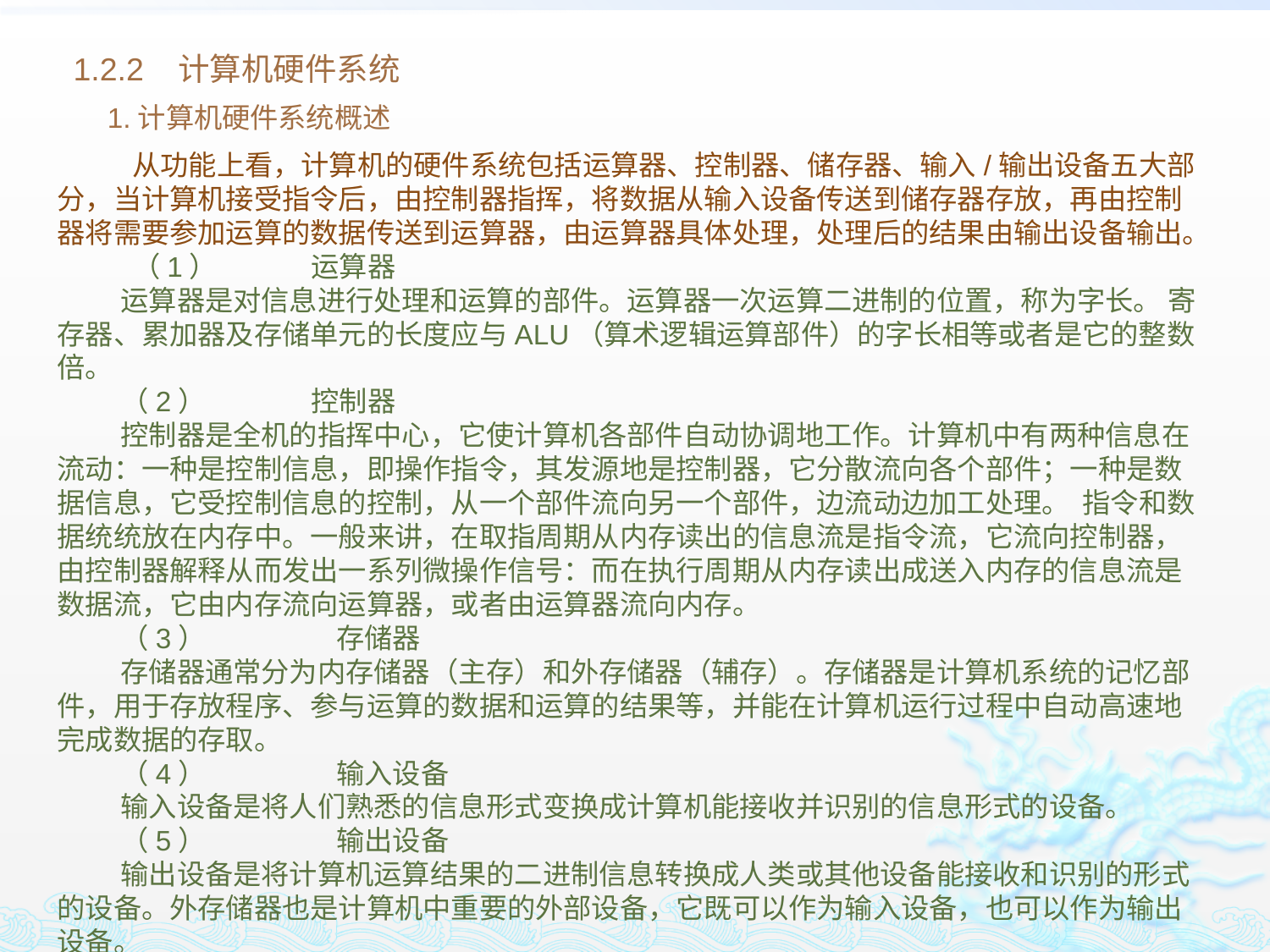

1.2.2   计算机硬件系统
1.计算机硬件系统概述
从功能上看，计算机的硬件系统包括运算器、控制器、储存器、输入/输出设备五大部分，当计算机接受指令后，由控制器指挥，将数据从输入设备传送到储存器存放，再由控制器将需要参加运算的数据传送到运算器，由运算器具体处理，处理后的结果由输出设备输出。
（1）	运算器
运算器是对信息进行处理和运算的部件。运算器一次运算二进制的位置，称为字长。 寄存器、累加器及存储单元的长度应与ALU（算术逻辑运算部件）的字长相等或者是它的整数倍。
（2）	控制器
控制器是全机的指挥中心，它使计算机各部件自动协调地工作。计算机中有两种信息在流动：一种是控制信息，即操作指令，其发源地是控制器，它分散流向各个部件；一种是数据信息，它受控制信息的控制，从一个部件流向另一个部件，边流动边加工处理。  指令和数据统统放在内存中。一般来讲，在取指周期从内存读出的信息流是指令流，它流向控制器，由控制器解释从而发出一系列微操作信号：而在执行周期从内存读出成送入内存的信息流是数据流，它由内存流向运算器，或者由运算器流向内存。
（3）	    存储器
存储器通常分为内存储器（主存）和外存储器（辅存）。存储器是计算机系统的记忆部件，用于存放程序、参与运算的数据和运算的结果等，并能在计算机运行过程中自动高速地完成数据的存取。
（4）	    输入设备
输入设备是将人们熟悉的信息形式变换成计算机能接收并识别的信息形式的设备。
（5）	    输出设备
输出设备是将计算机运算结果的二进制信息转换成人类或其他设备能接收和识别的形式的设备。外存储器也是计算机中重要的外部设备，它既可以作为输入设备，也可以作为输出设备。